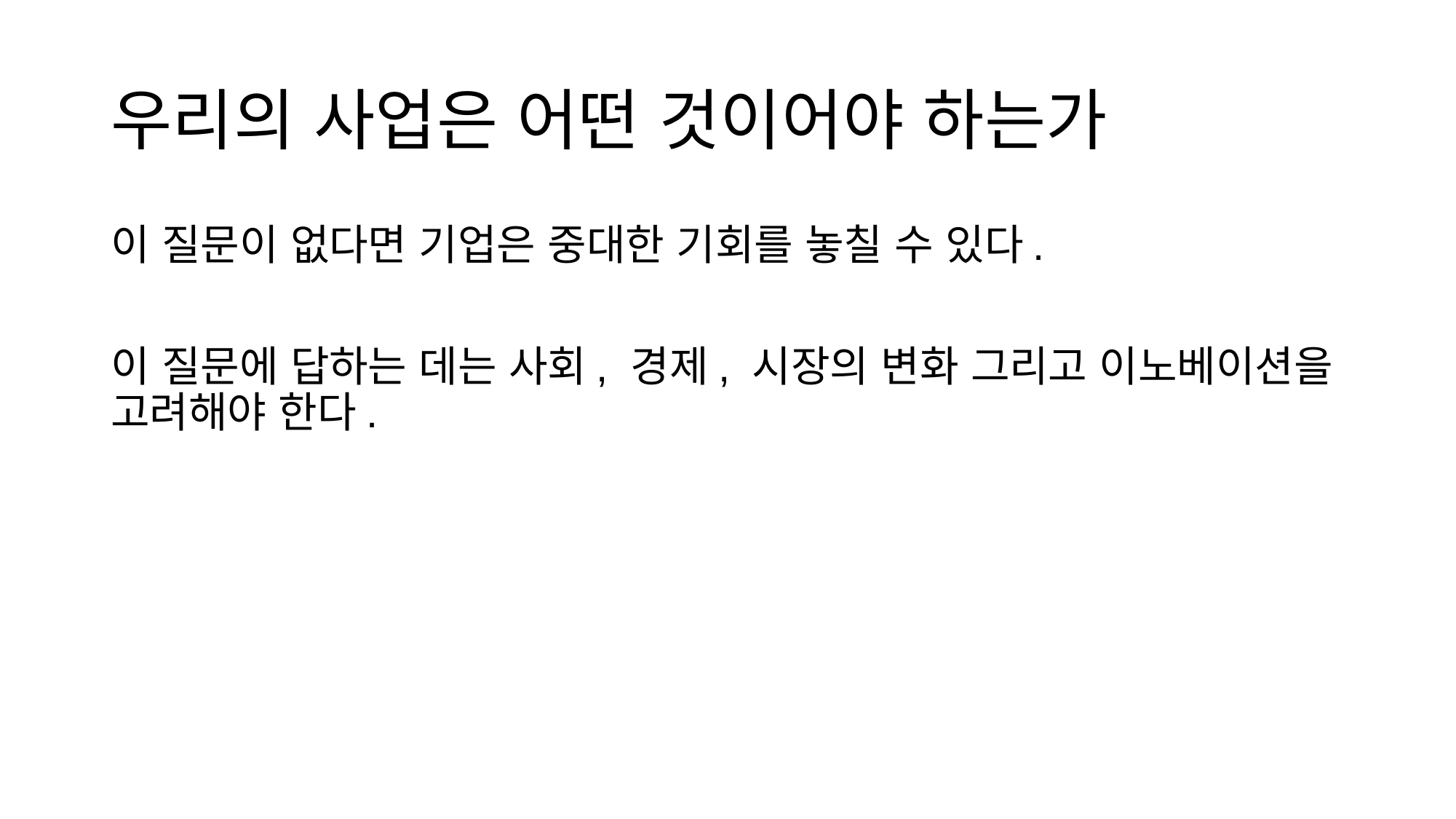

# 우리의 사업은 어떤 것이어야 하는가
이 질문이 없다면 기업은 중대한 기회를 놓칠 수 있다.

이 질문에 답하는 데는 사회, 경제, 시장의 변화 그리고 이노베이션을 고려해야 한다.